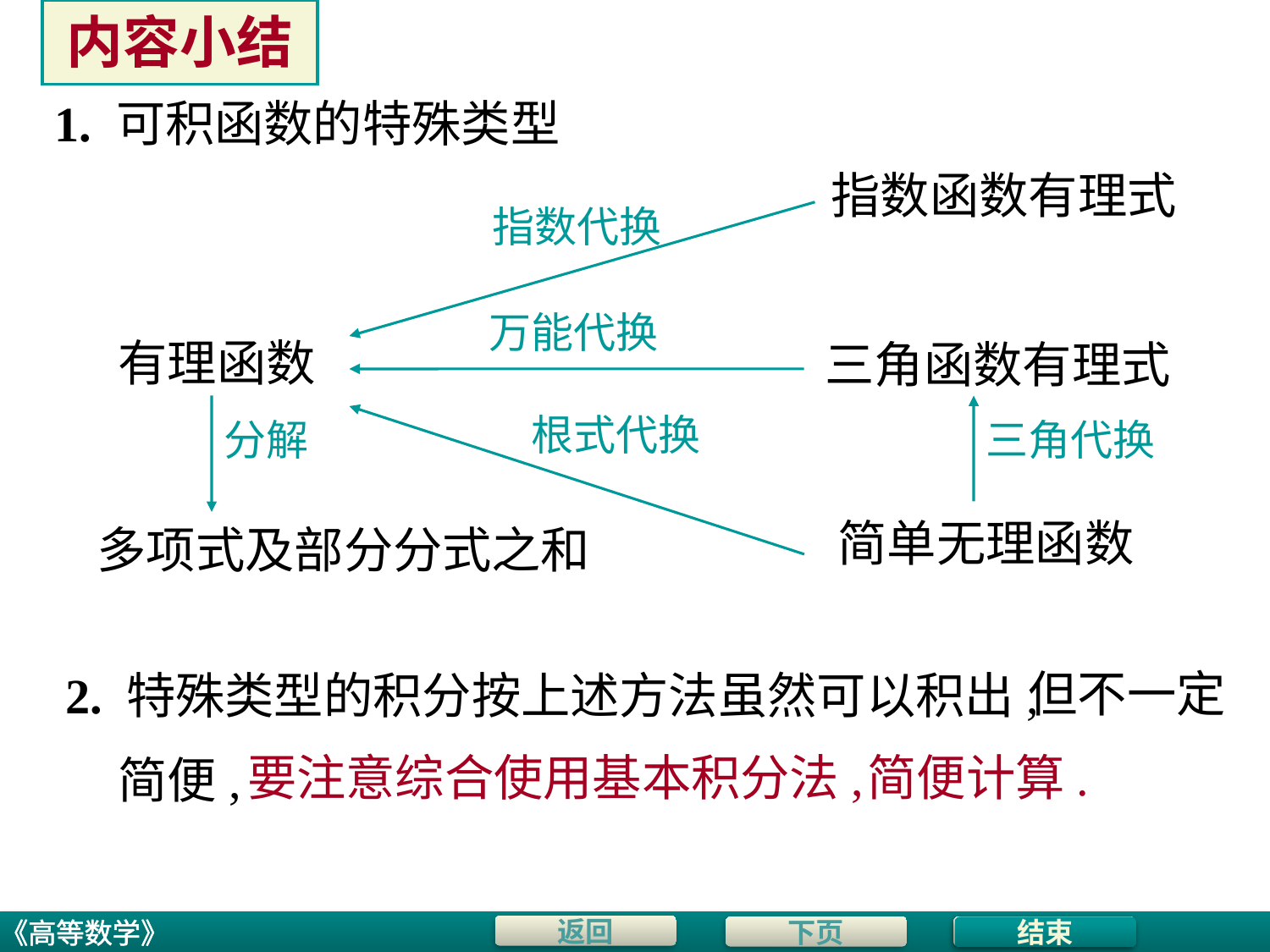

# 内容小结
1. 可积函数的特殊类型
指数函数有理式
指数代换

万能代换
有理函数
三角函数有理式

根式代换

分解
三角代换
简单无理函数
多项式及部分分式之和
但不一定
2. 特殊类型的积分按上述方法虽然可以积出,
要注意综合使用基本积分法,
简便计算.
简便,
结束